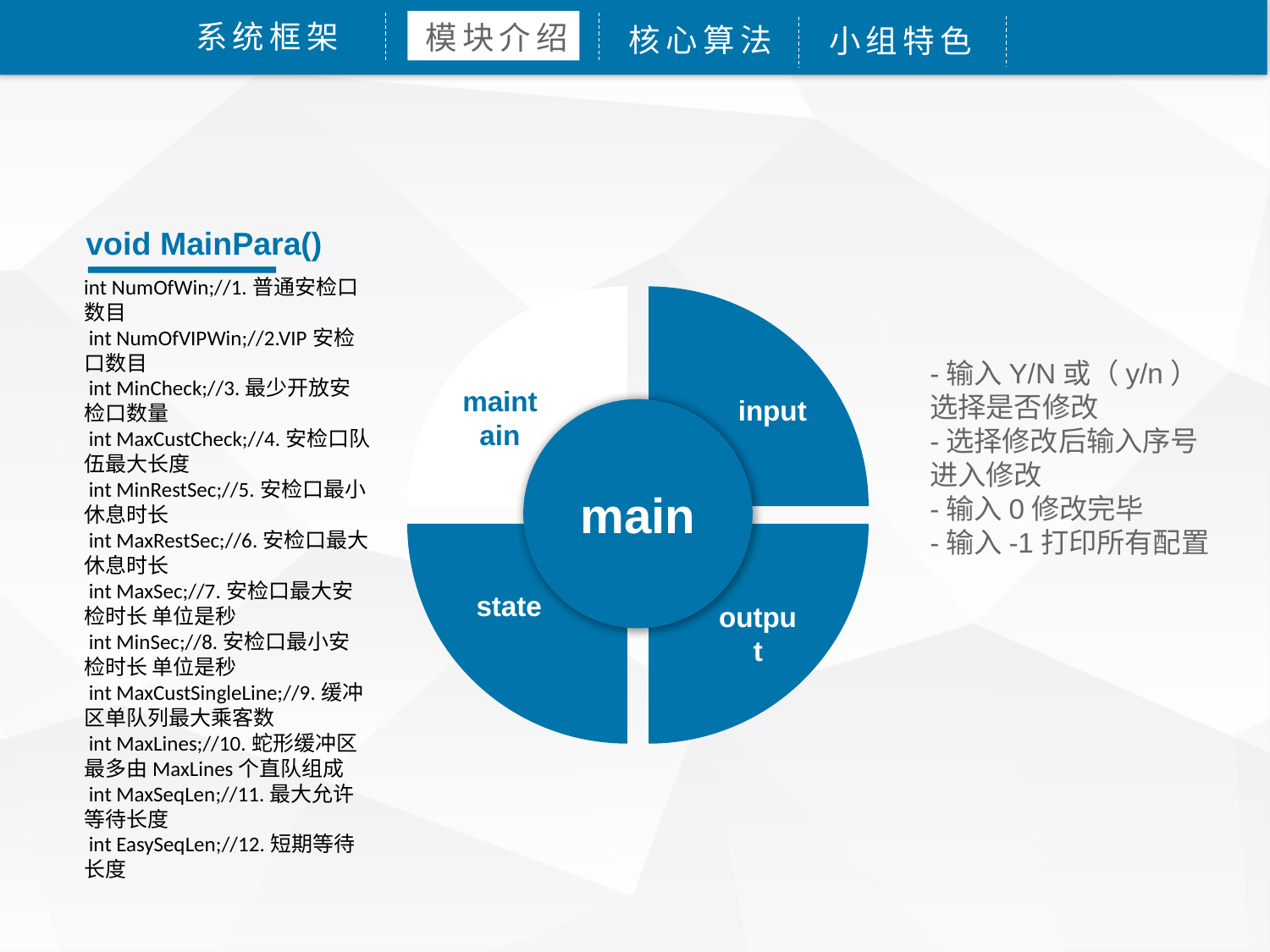

系统框架

模块介绍
核心算法
小组特色
void MainPara()

int NumOfWin;//1.普通安检口数目
 int NumOfVIPWin;//2.VIP安检口数目
 int MinCheck;//3.最少开放安检口数量
 int MaxCustCheck;//4.安检口队伍最大长度
 int MinRestSec;//5.安检口最小休息时长
 int MaxRestSec;//6.安检口最大休息时长
 int MaxSec;//7.安检口最大安检时长 单位是秒
 int MinSec;//8.安检口最小安检时长 单位是秒
 int MaxCustSingleLine;//9.缓冲区单队列最大乘客数
 int MaxLines;//10.蛇形缓冲区最多由MaxLines个直队组成
 int MaxSeqLen;//11.最大允许等待长度
 int EasySeqLen;//12.短期等待长度

maintain
main
-输入Y/N或（y/n）选择是否修改
-选择修改后输入序号进入修改
-输入0修改完毕
-输入-1打印所有配置
input
state
output